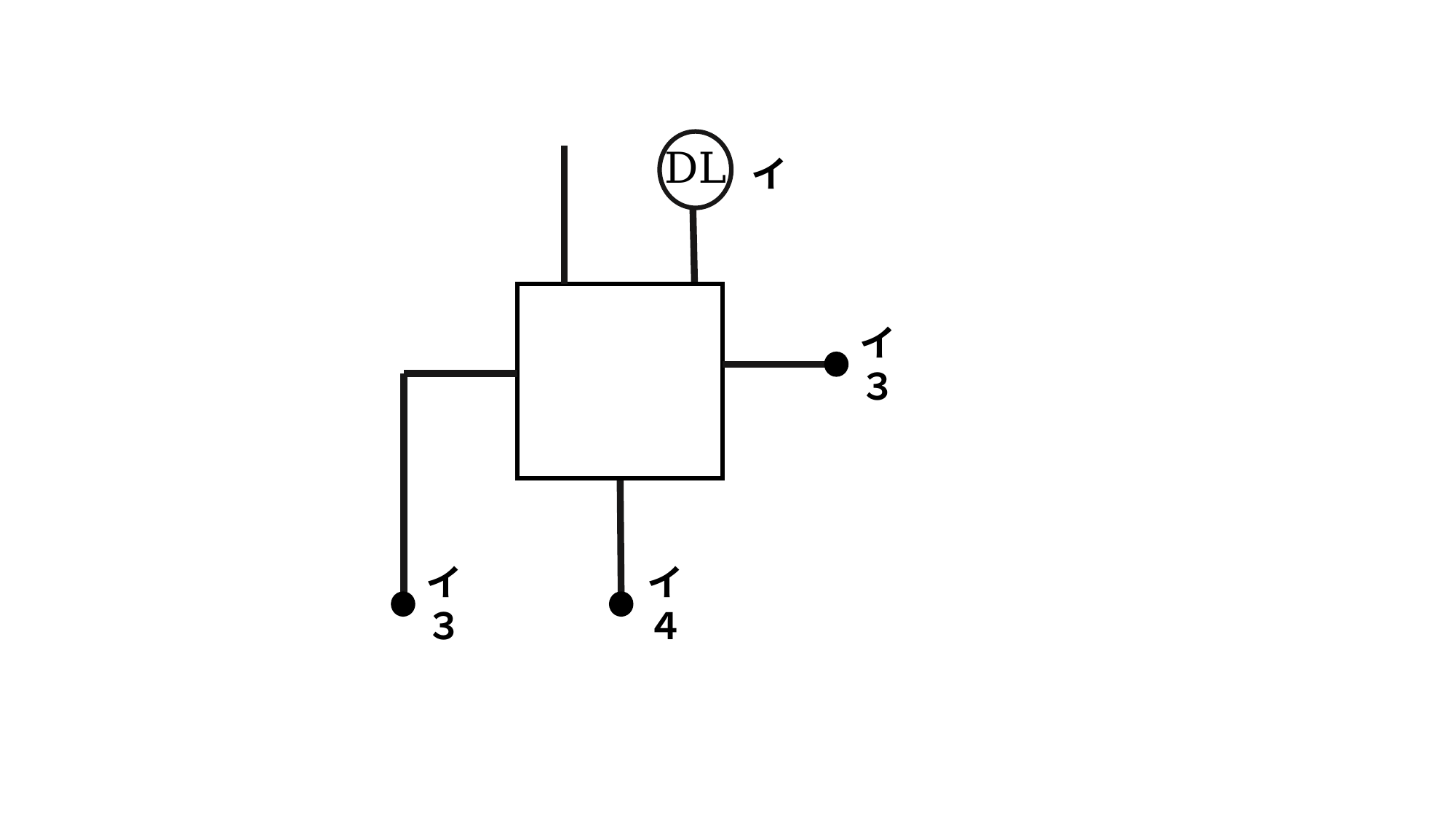

DL
イ

イ
３

イ
３
イ
４